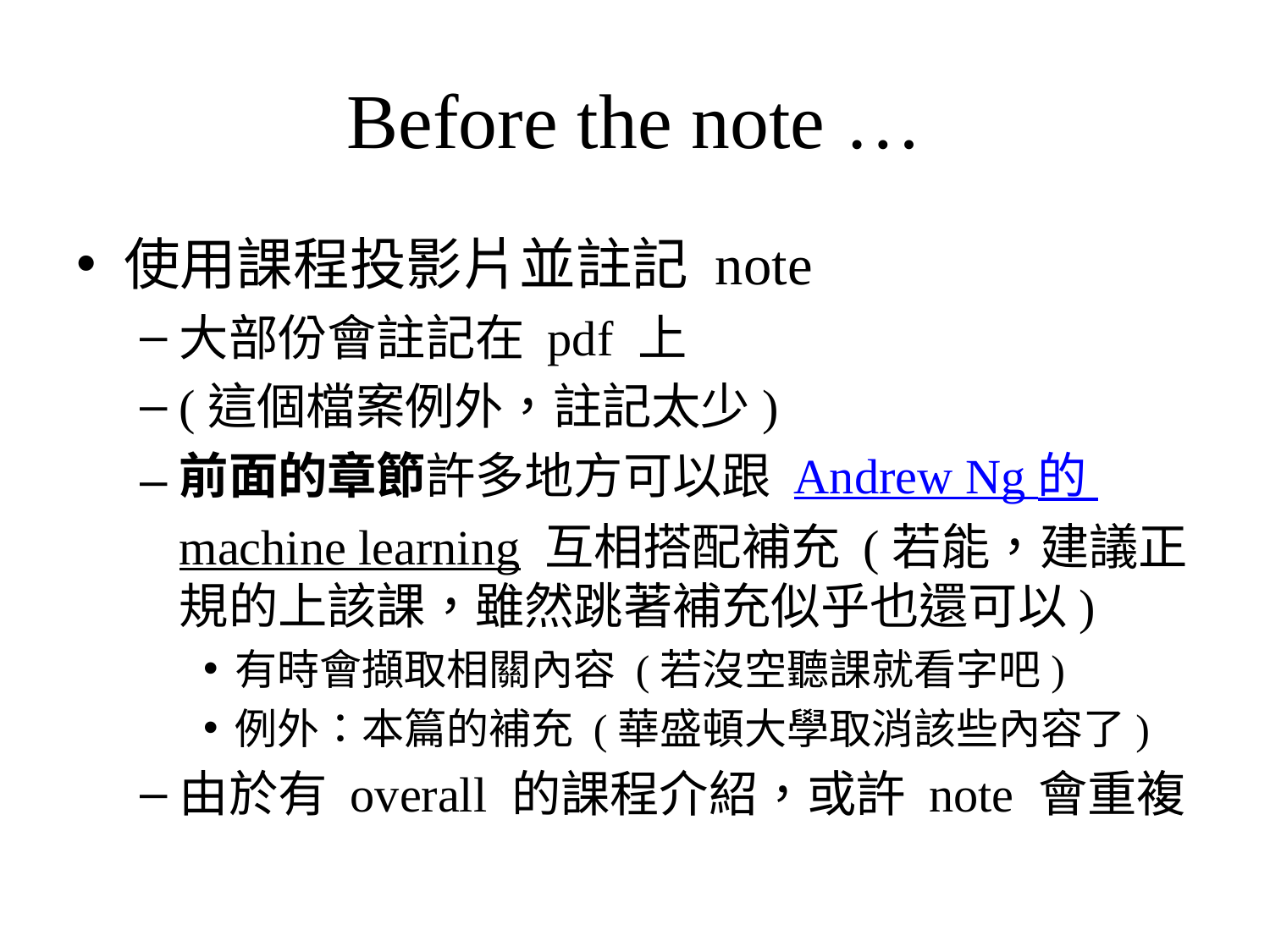

# Before the note …
使用課程投影片並註記 note
大部份會註記在 pdf 上
(這個檔案例外，註記太少)
前面的章節許多地方可以跟 Andrew Ng 的 machine learning 互相搭配補充 (若能，建議正規的上該課，雖然跳著補充似乎也還可以)
有時會擷取相關內容 (若沒空聽課就看字吧)
例外：本篇的補充 (華盛頓大學取消該些內容了)
由於有 overall 的課程介紹，或許 note 會重複